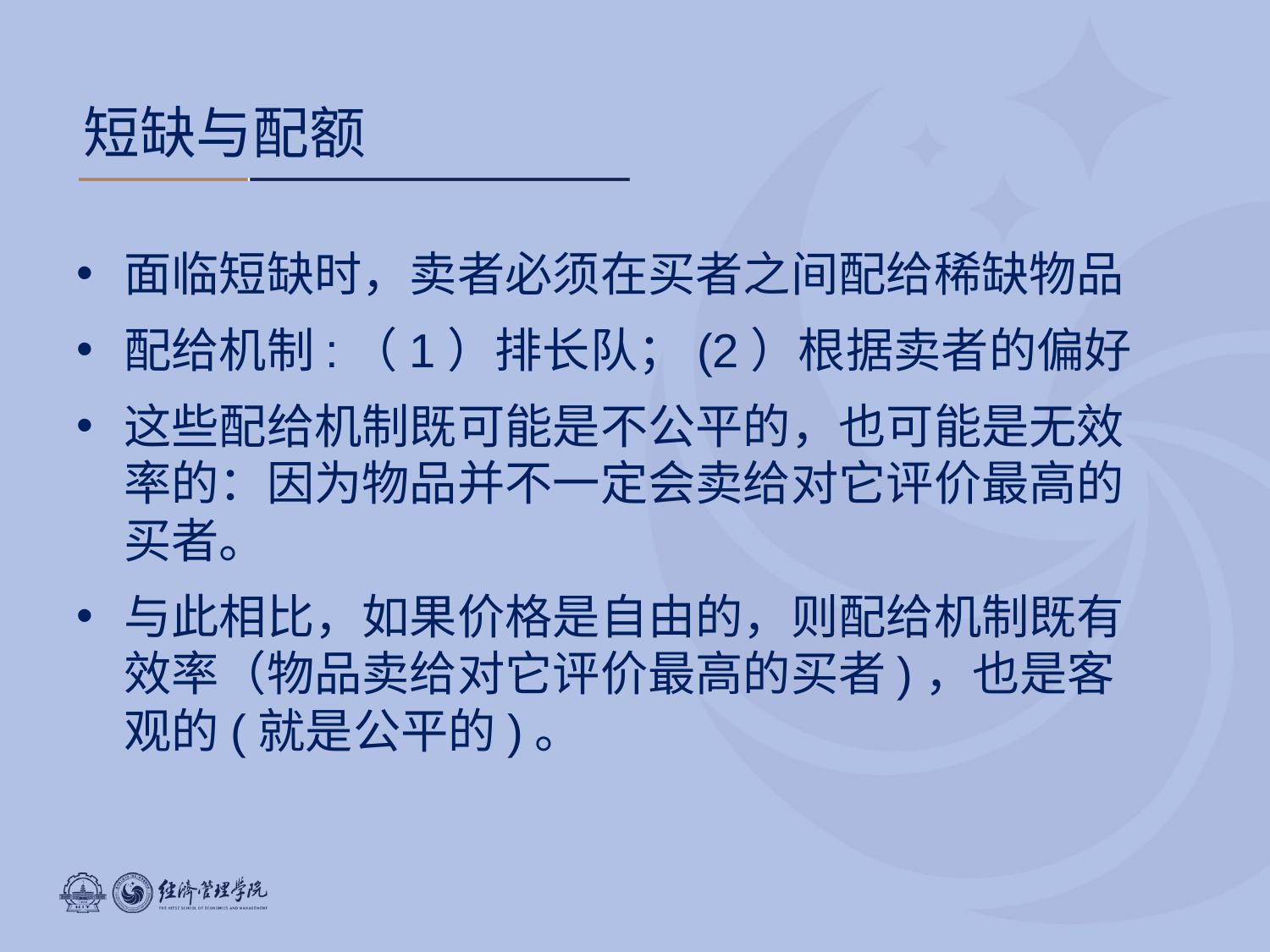

短缺与配额
面临短缺时，卖者必须在买者之间配给稀缺物品
配给机制:（1）排长队；(2）根据卖者的偏好
这些配给机制既可能是不公平的，也可能是无效率的：因为物品并不一定会卖给对它评价最高的买者。
与此相比，如果价格是自由的，则配给机制既有效率（物品卖给对它评价最高的买者)，也是客观的(就是公平的)。